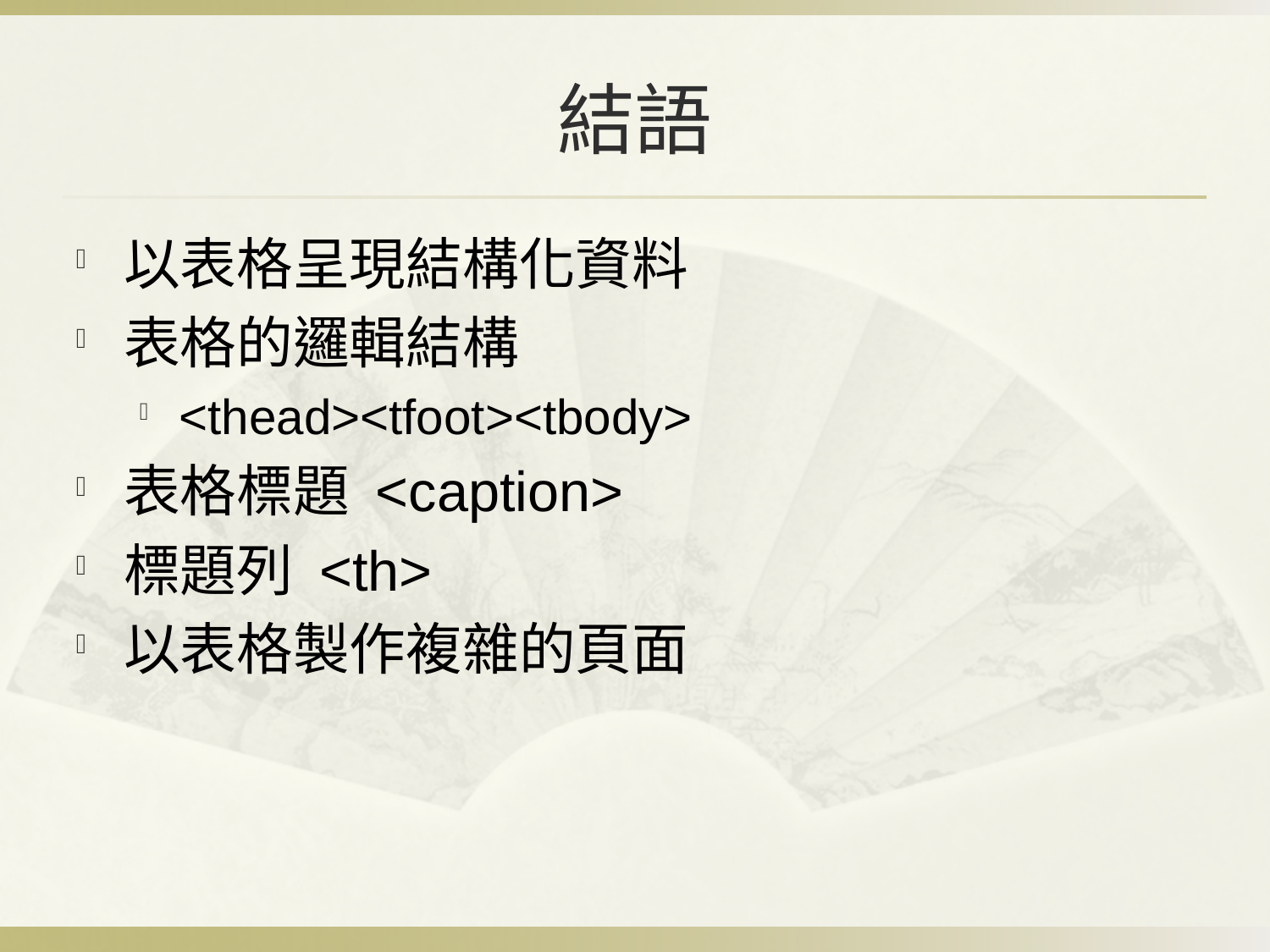

# 結語
以表格呈現結構化資料
表格的邏輯結構
<thead><tfoot><tbody>
表格標題 <caption>
標題列 <th>
以表格製作複雜的頁面